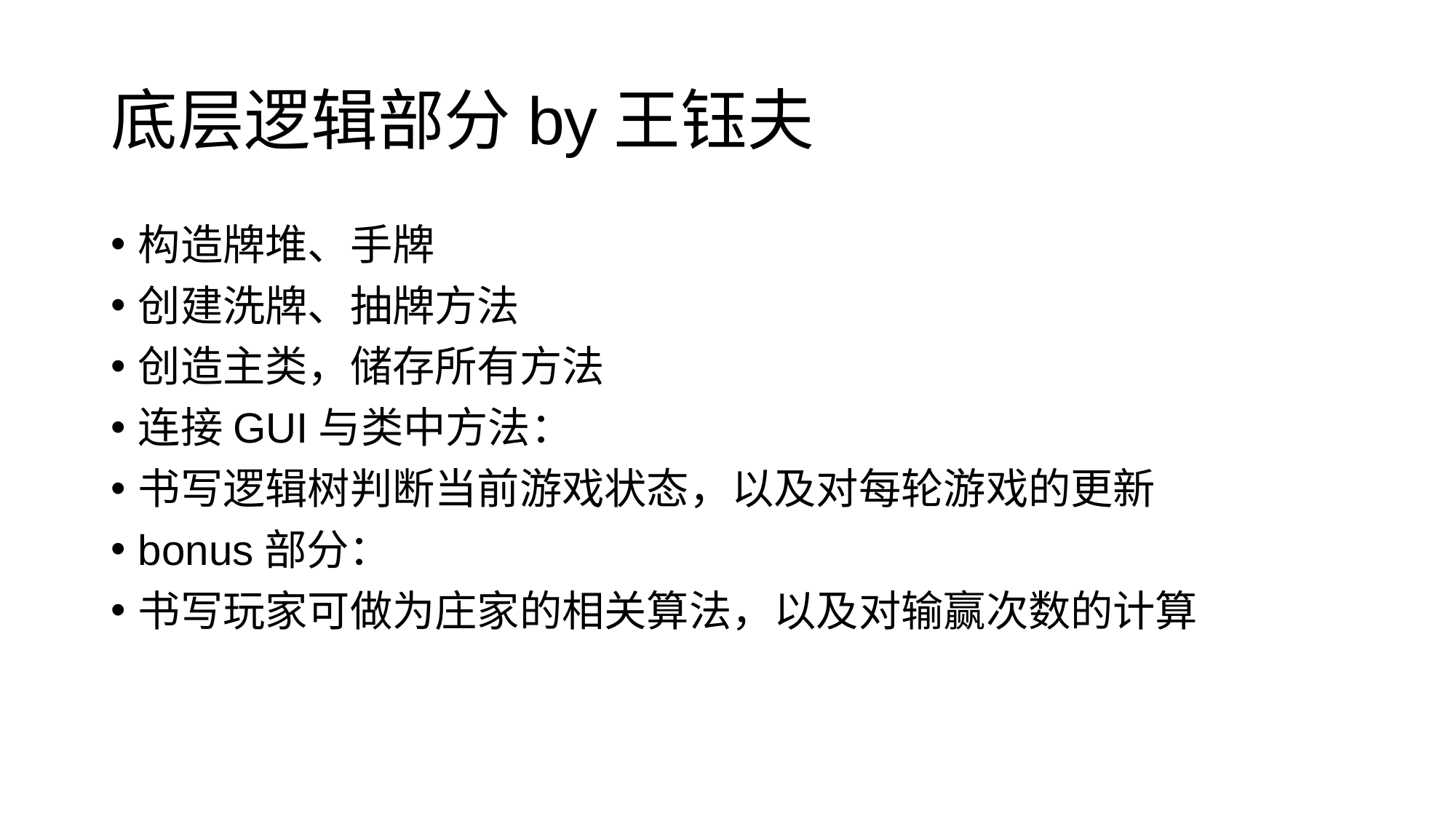

# 底层逻辑部分by王钰夫
构造牌堆、手牌
创建洗牌、抽牌方法
创造主类，储存所有方法
连接GUI与类中方法：
书写逻辑树判断当前游戏状态，以及对每轮游戏的更新
bonus部分：
书写玩家可做为庄家的相关算法，以及对输赢次数的计算